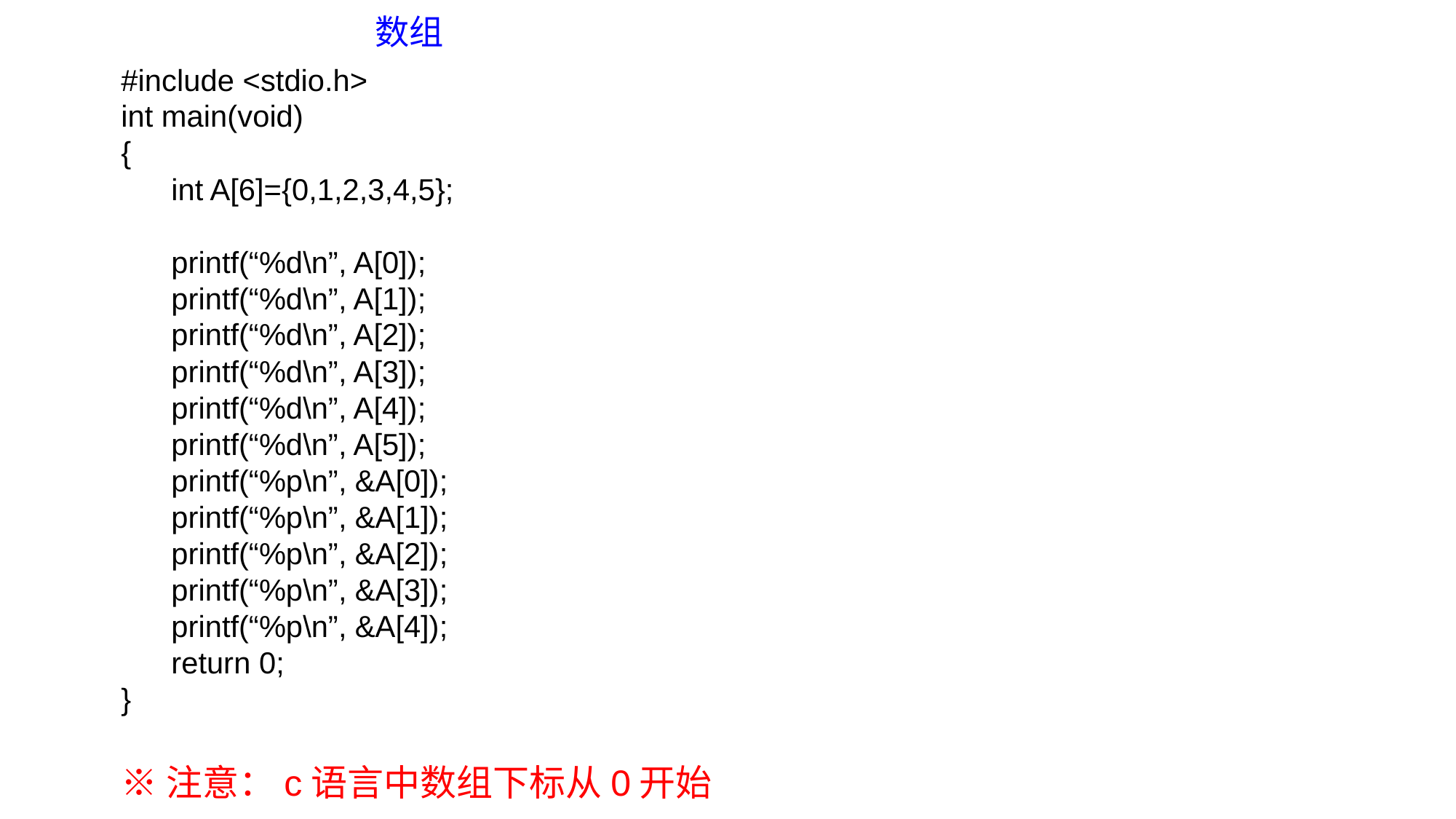

# 数组
#include <stdio.h>
int main(void)
{
      int A[6]={0,1,2,3,4,5};

      printf(“%d\n”, A[0]);
      printf(“%d\n”, A[1]);
      printf(“%d\n”, A[2]);
      printf(“%d\n”, A[3]);
      printf(“%d\n”, A[4]);
      printf(“%d\n”, A[5]);
      printf(“%p\n”, &A[0]);
      printf(“%p\n”, &A[1]);
      printf(“%p\n”, &A[2]);
      printf(“%p\n”, &A[3]);
      printf(“%p\n”, &A[4]);
      return 0;
}

※注意：c语言中数组下标从0开始